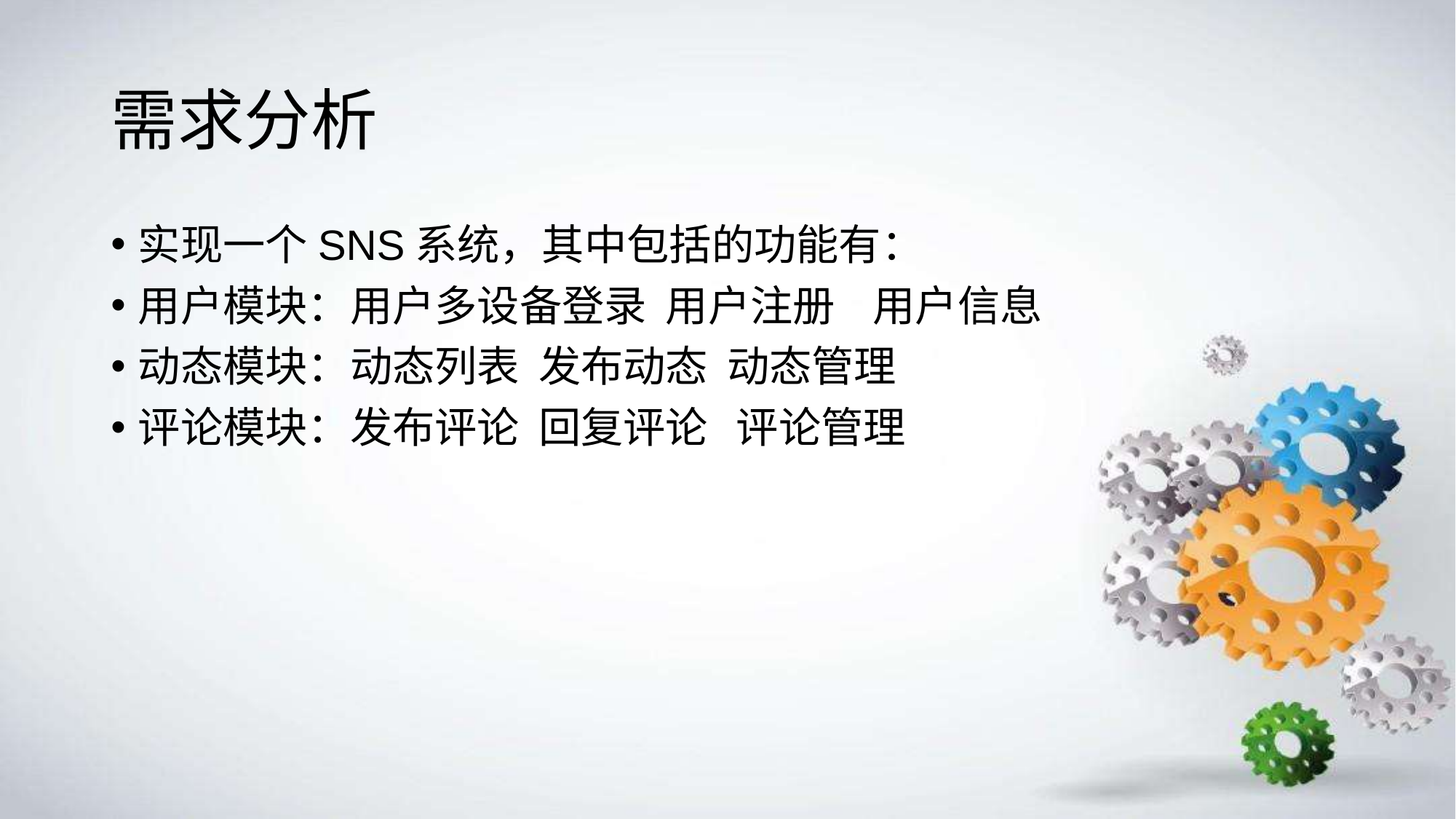

# 需求分析
实现一个SNS系统，其中包括的功能有：
用户模块：用户多设备登录  用户注册    用户信息
动态模块：动态列表  发布动态  动态管理
评论模块：发布评论  回复评论   评论管理